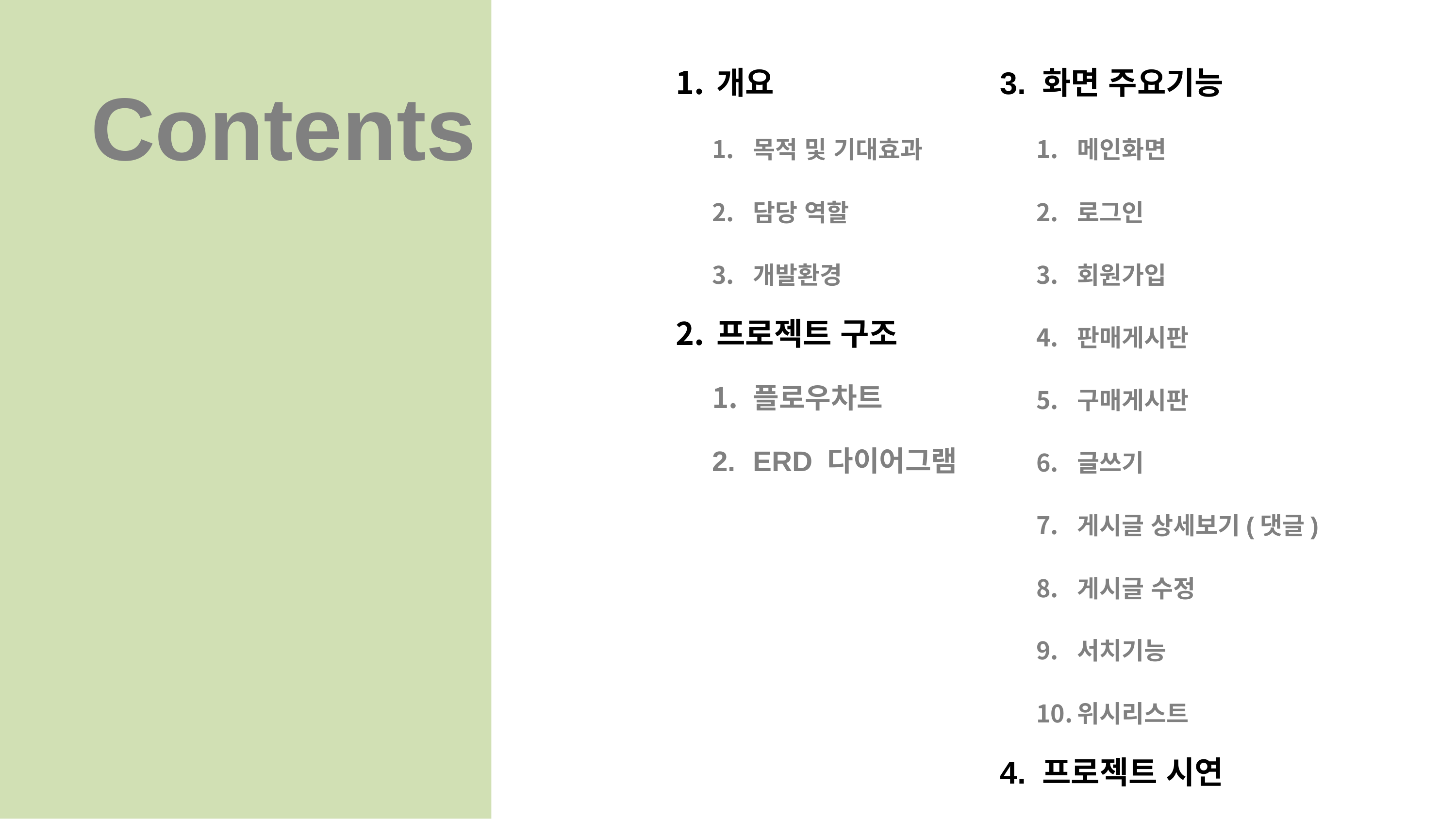

개요
목적 및 기대효과
담당 역할
개발환경
프로젝트 구조
플로우차트
ERD 다이어그램
3. 화면 주요기능
메인화면
로그인
회원가입
판매게시판
구매게시판
글쓰기
게시글 상세보기(댓글)
게시글 수정
서치기능
위시리스트
4. 프로젝트 시연
Contents